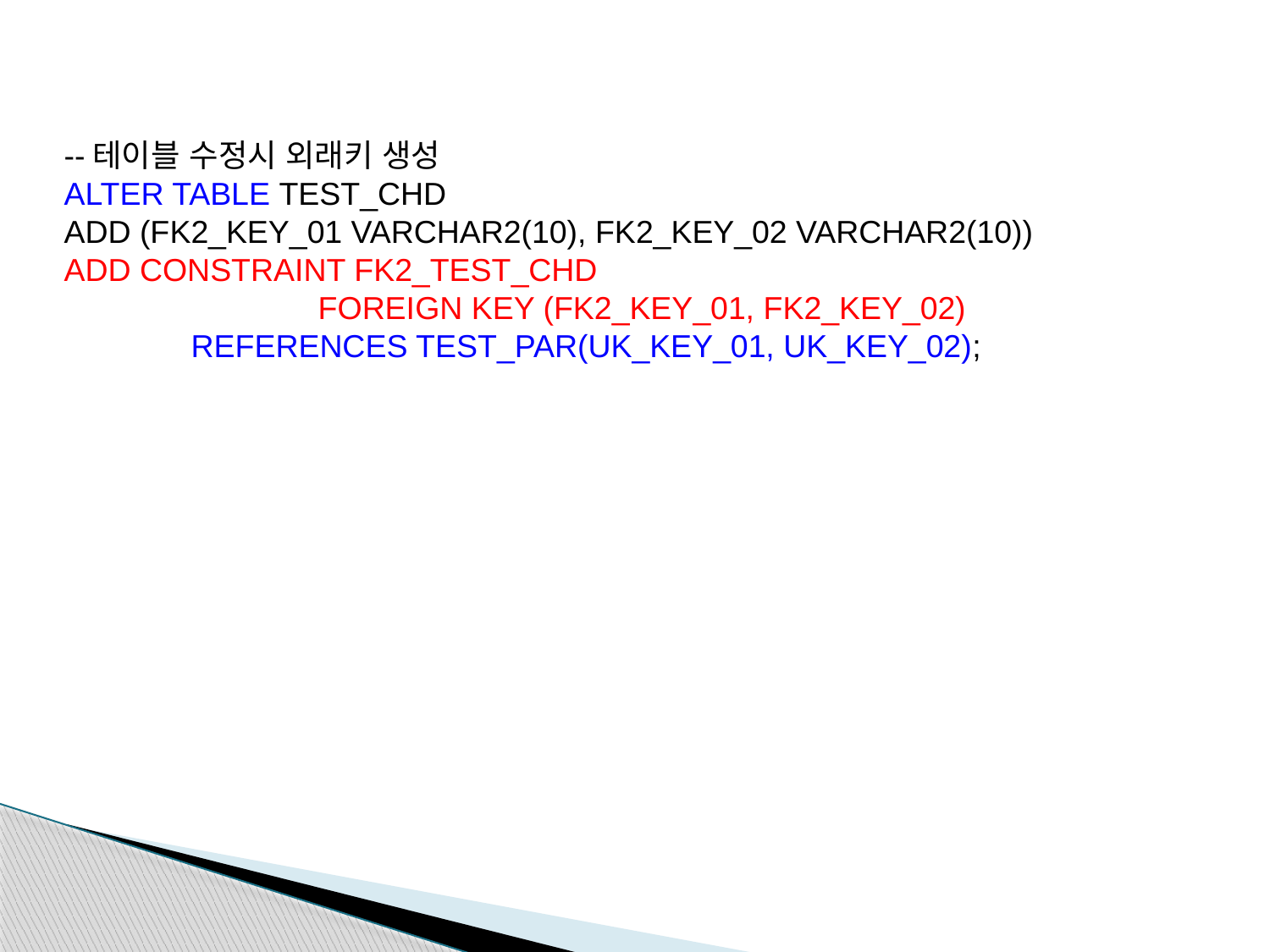

--테이블 수정시 외래키 생성
ALTER TABLE TEST_CHD
ADD (FK2_KEY_01 VARCHAR2(10), FK2_KEY_02 VARCHAR2(10))
ADD CONSTRAINT FK2_TEST_CHD
		FOREIGN KEY (FK2_KEY_01, FK2_KEY_02)
	REFERENCES TEST_PAR(UK_KEY_01, UK_KEY_02);